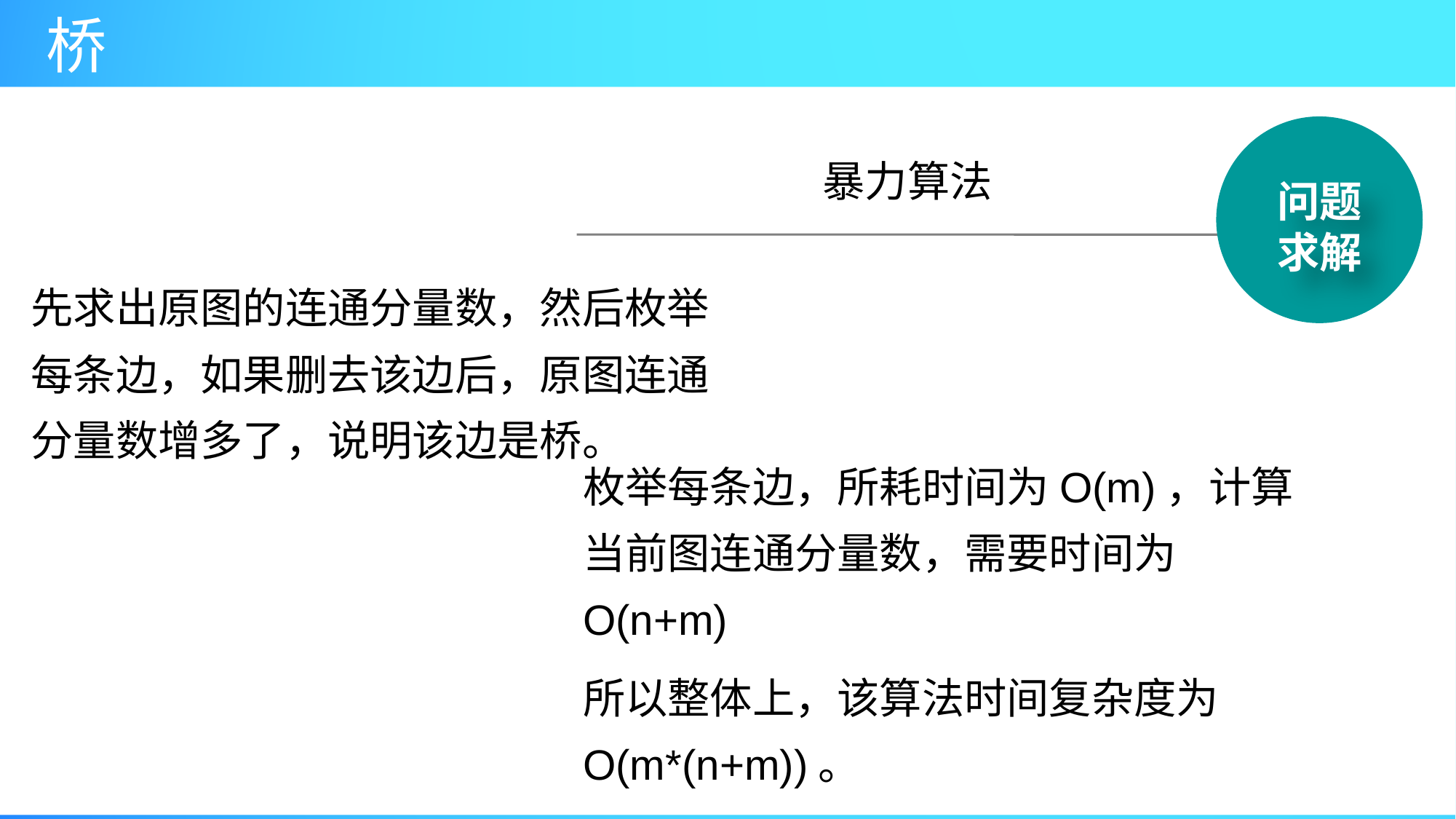

问题
求解
暴力算法
先求出原图的连通分量数，然后枚举每条边，如果删去该边后，原图连通分量数增多了，说明该边是桥。
枚举每条边，所耗时间为O(m)，计算当前图连通分量数，需要时间为O(n+m)
所以整体上，该算法时间复杂度为O(m*(n+m))。